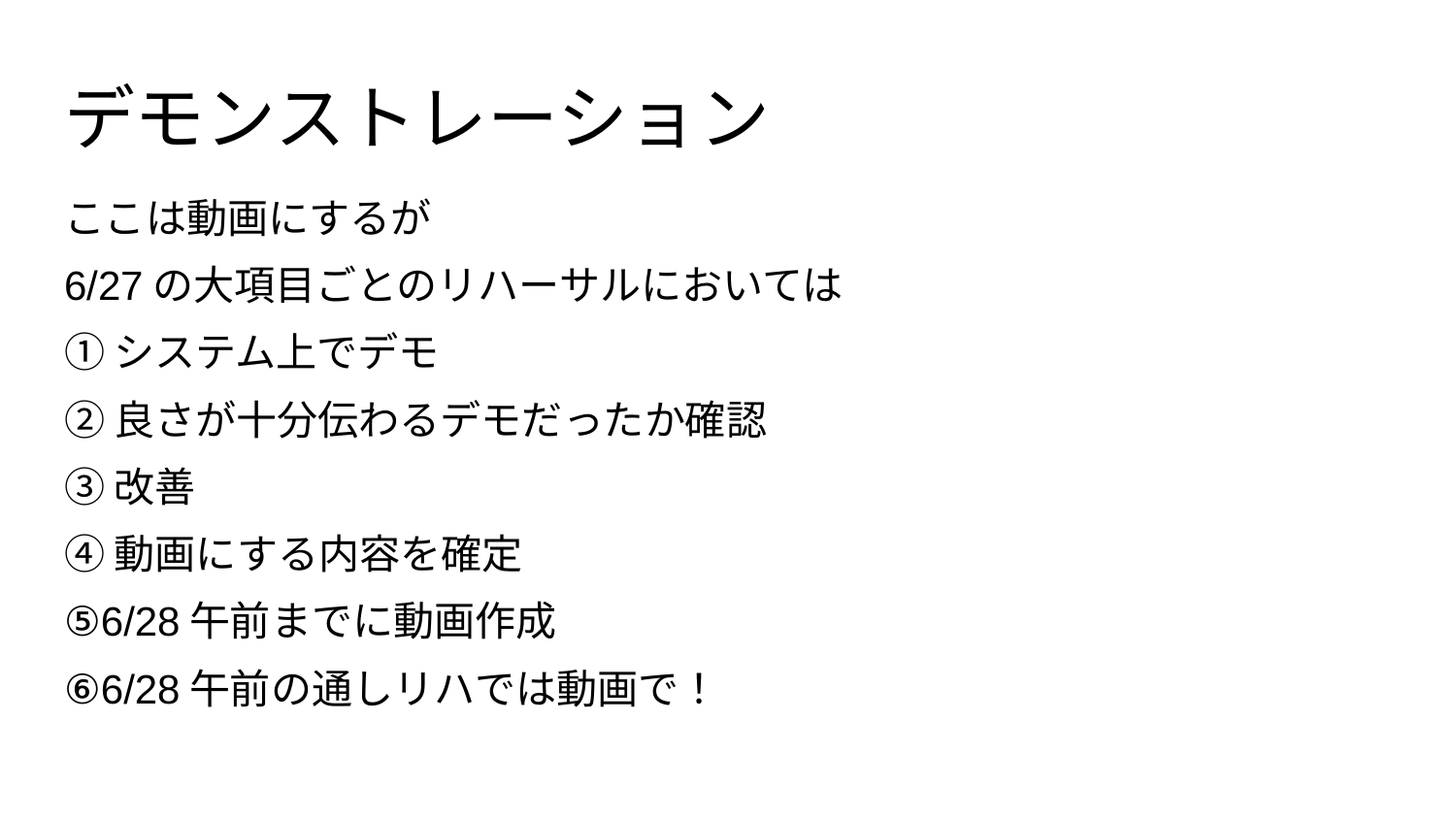

# デモンストレーション
ここは動画にするが
6/27の大項目ごとのリハーサルにおいては
①システム上でデモ
②良さが十分伝わるデモだったか確認
③改善
④動画にする内容を確定
⑤6/28午前までに動画作成
⑥6/28午前の通しリハでは動画で！